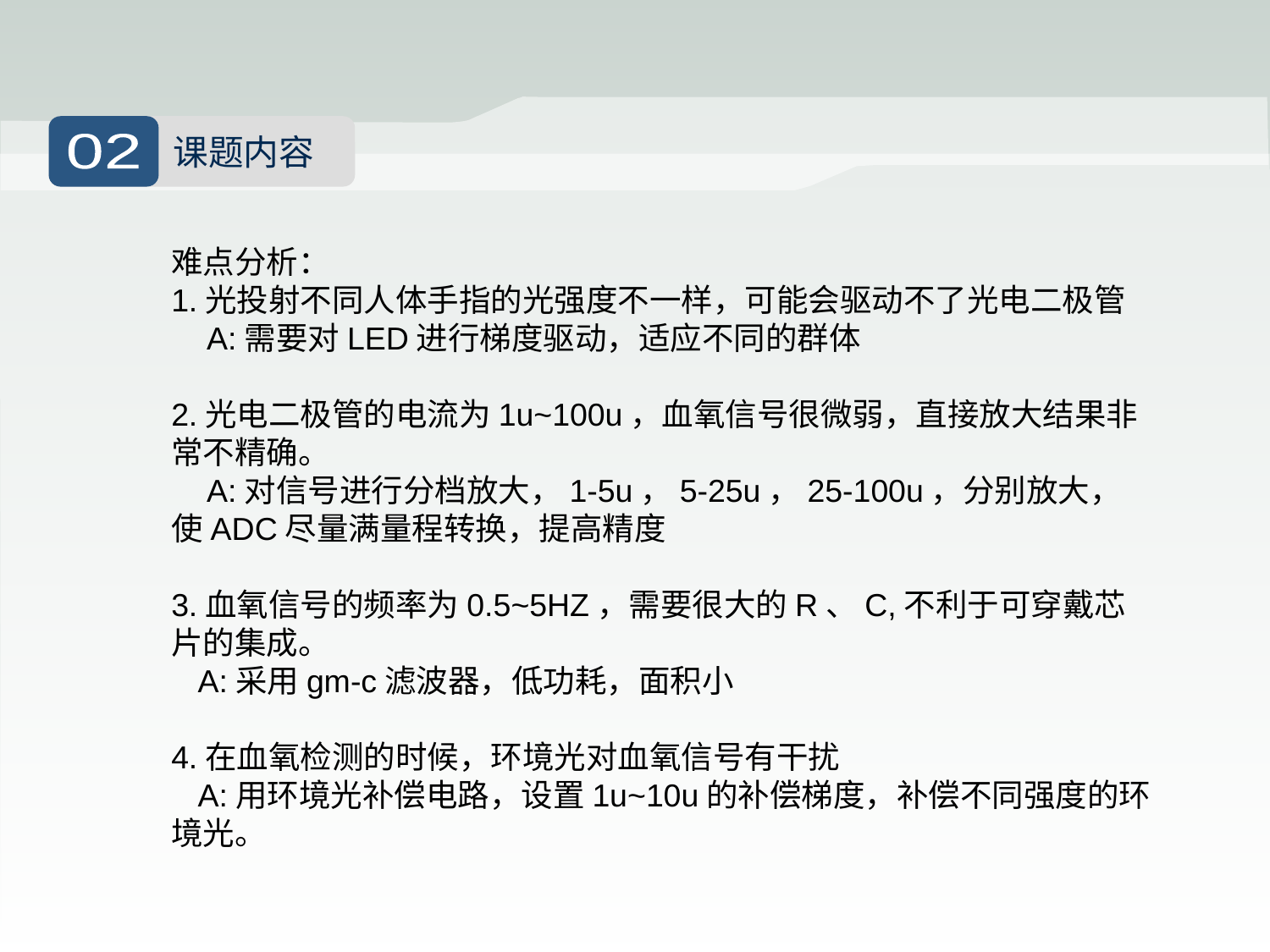

课题内容

02
难点分析：
1.光投射不同人体手指的光强度不一样，可能会驱动不了光电二极管
    A:需要对LED进行梯度驱动，适应不同的群体

2.光电二极管的电流为1u~100u，血氧信号很微弱，直接放大结果非常不精确。
    A:对信号进行分档放大，1-5u，5-25u，25-100u，分别放大，使ADC尽量满量程转换，提高精度

3.血氧信号的频率为0.5~5HZ，需要很大的R、C,不利于可穿戴芯片的集成。
   A:采用gm-c滤波器，低功耗，面积小

4.在血氧检测的时候，环境光对血氧信号有干扰
   A:用环境光补偿电路，设置1u~10u的补偿梯度，补偿不同强度的环境光。